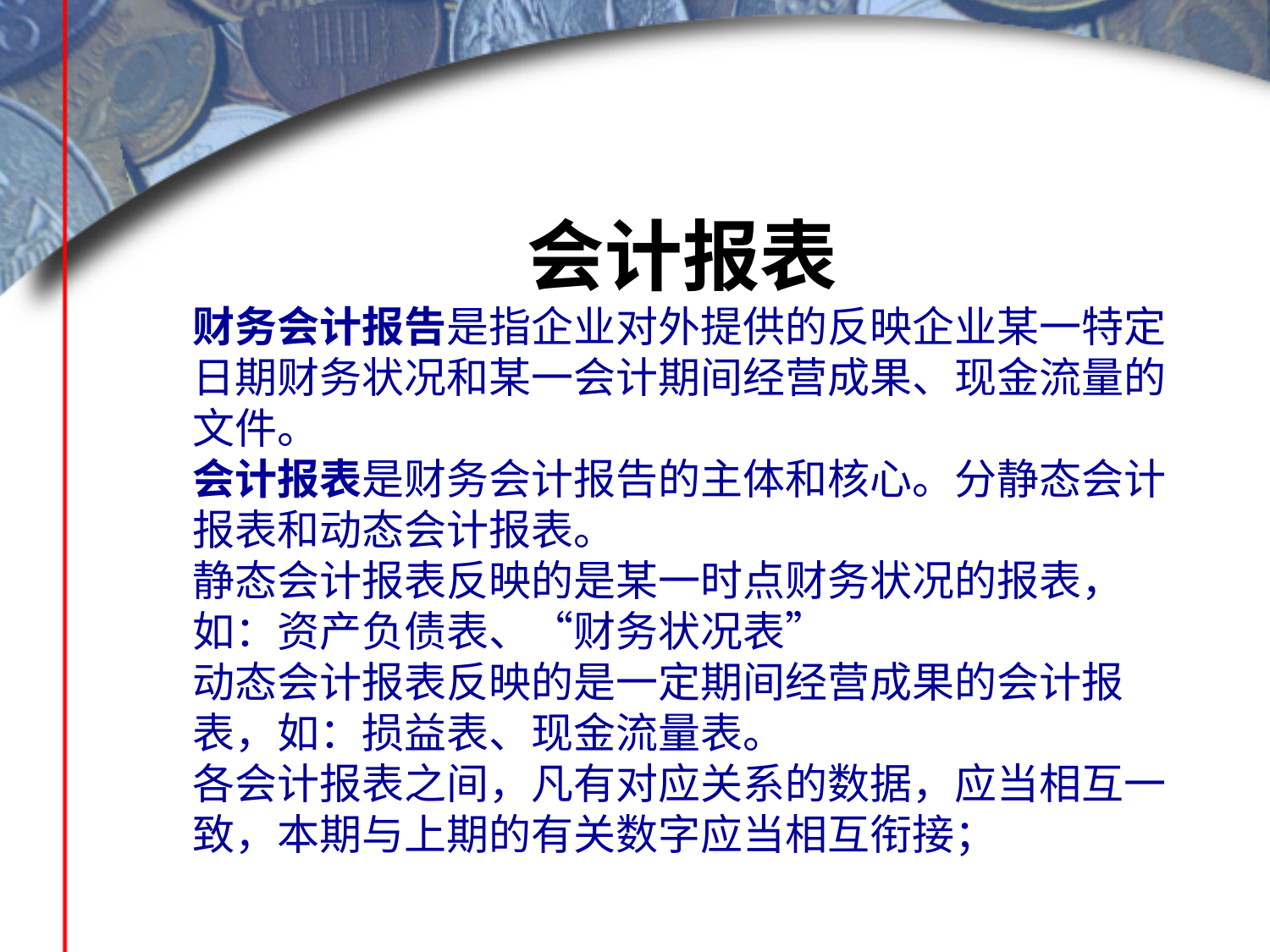

会计报表
财务会计报告是指企业对外提供的反映企业某一特定日期财务状况和某一会计期间经营成果、现金流量的文件。
会计报表是财务会计报告的主体和核心。分静态会计报表和动态会计报表。
静态会计报表反映的是某一时点财务状况的报表，如：资产负债表、“财务状况表”
动态会计报表反映的是一定期间经营成果的会计报表，如：损益表、现金流量表。
各会计报表之间，凡有对应关系的数据，应当相互一致，本期与上期的有关数字应当相互衔接；